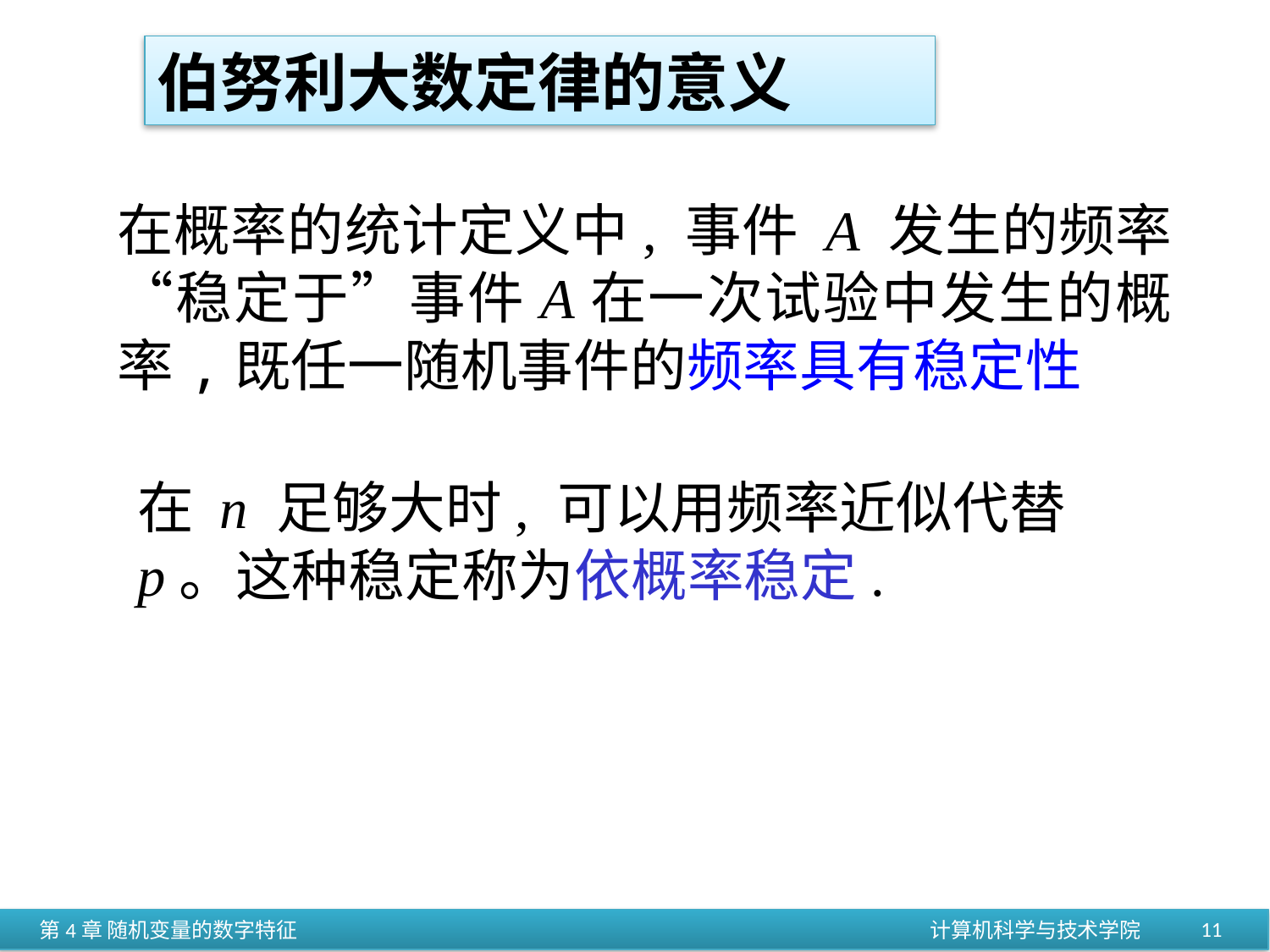

伯努利大数定律的意义
在概率的统计定义中, 事件 A 发生的频率“稳定于”事件A在一次试验中发生的概率,既任一随机事件的频率具有稳定性
在 n 足够大时, 可以用频率近似代替 p。这种稳定称为依概率稳定.